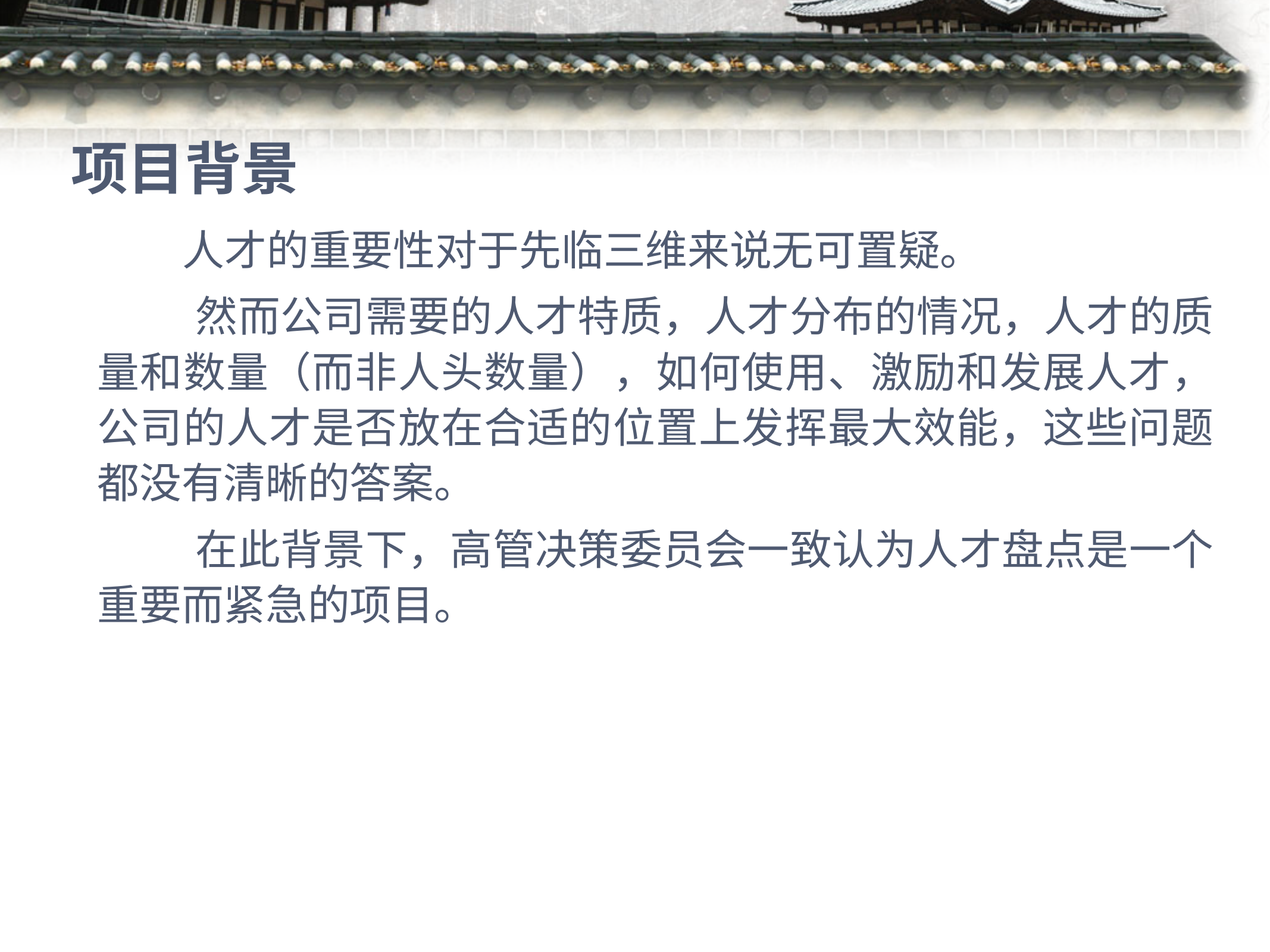

# 项目背景
        人才的重要性对于先临三维来说无可置疑。
         然而公司需要的人才特质，人才分布的情况，人才的质量和数量（而非人头数量），如何使用、激励和发展人才，公司的人才是否放在合适的位置上发挥最大效能，这些问题都没有清晰的答案。
         在此背景下，高管决策委员会一致认为人才盘点是一个重要而紧急的项目。